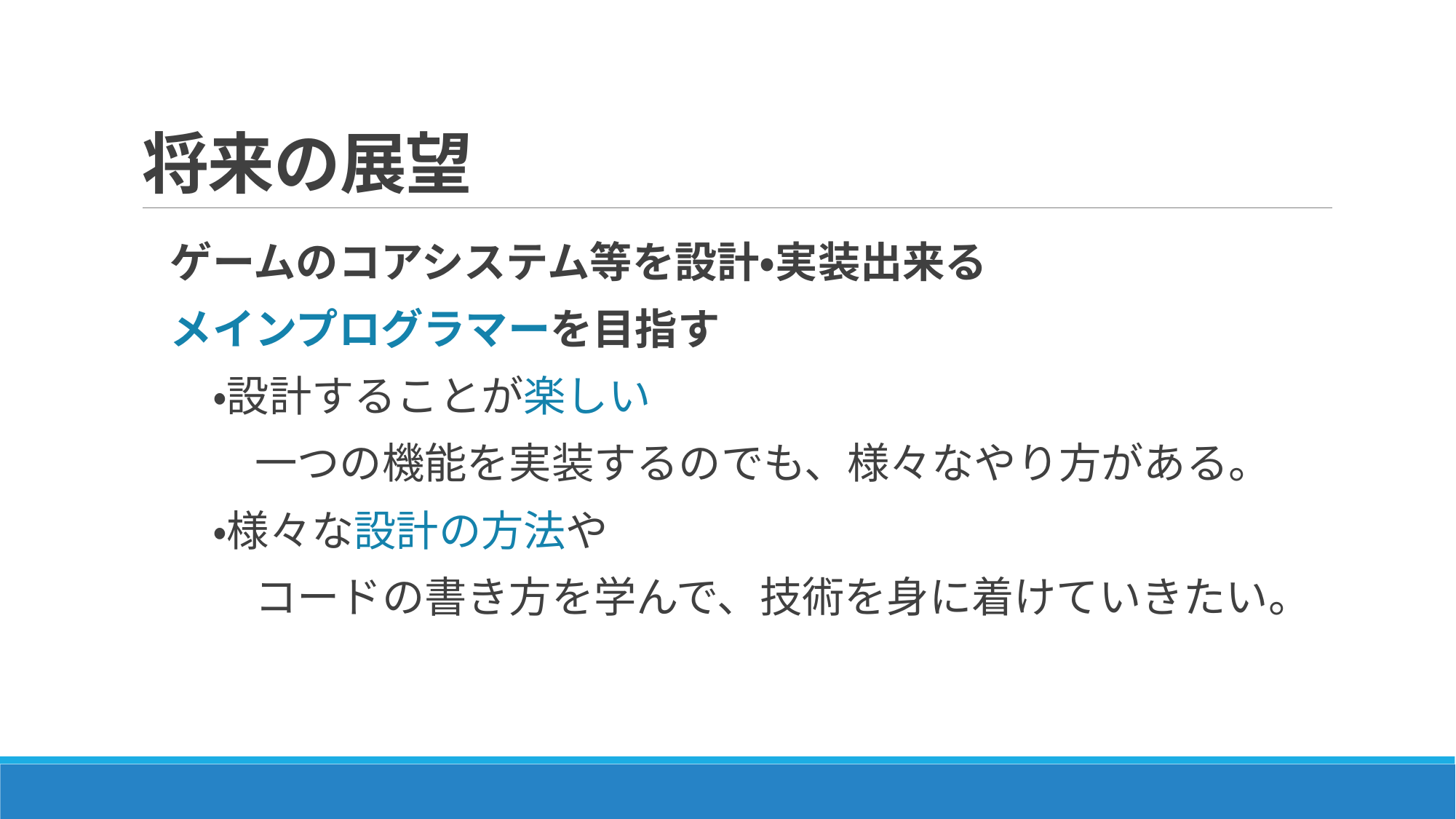

# 将来の展望
ゲームのコアシステム等を設計・実装出来る
メインプログラマーを目指す
　・設計することが楽しい
　　一つの機能を実装するのでも、様々なやり方がある。
　・様々な設計の方法や
　　コードの書き方を学んで、技術を身に着けていきたい。